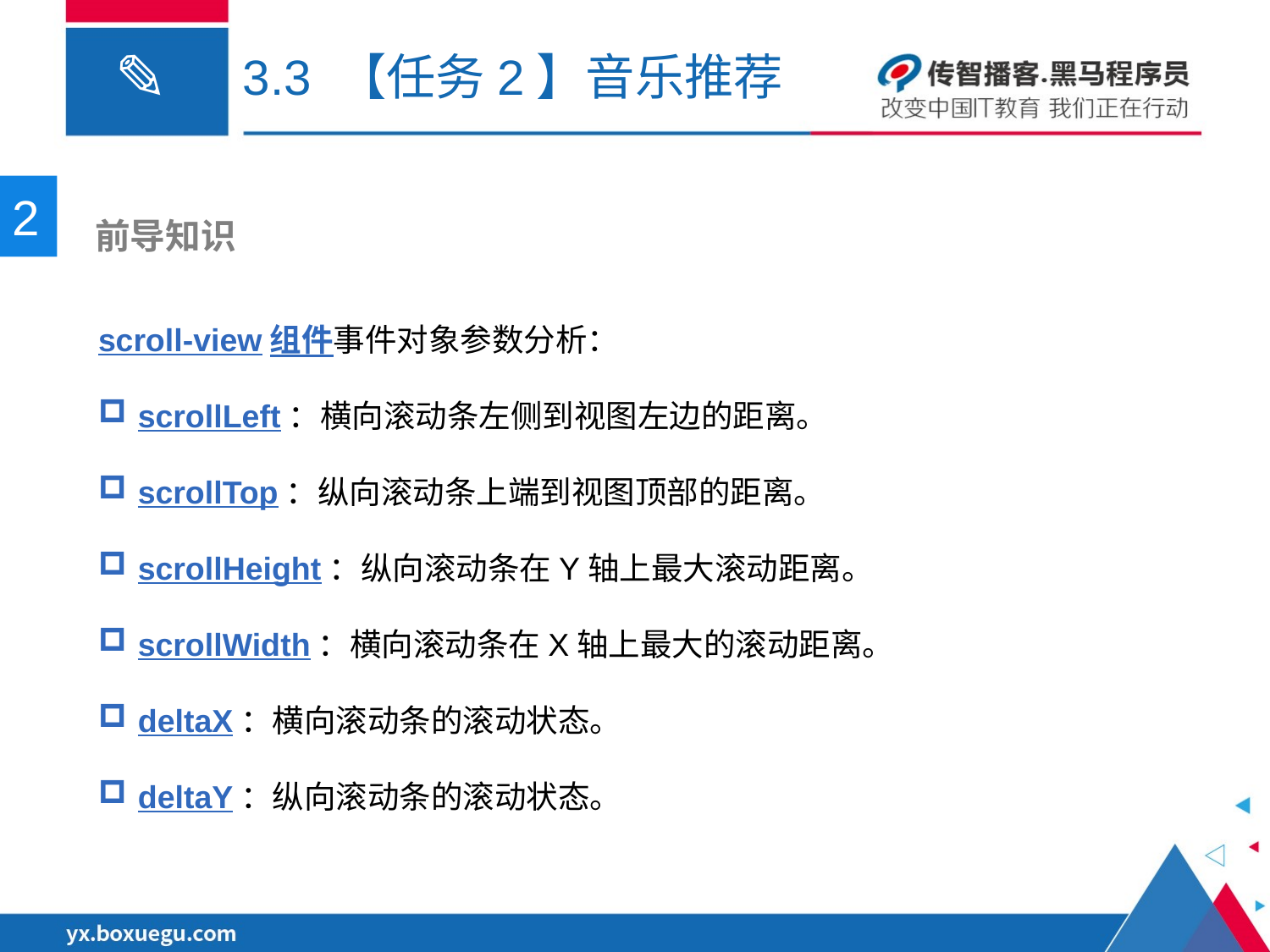

# 3.3 【任务2】音乐推荐

2
  前导知识
scroll-view组件事件对象参数分析：
scrollLeft：横向滚动条左侧到视图左边的距离。
scrollTop：纵向滚动条上端到视图顶部的距离。
scrollHeight：纵向滚动条在Y轴上最大滚动距离。
scrollWidth：横向滚动条在X轴上最大的滚动距离。
deltaX：横向滚动条的滚动状态。
deltaY：纵向滚动条的滚动状态。